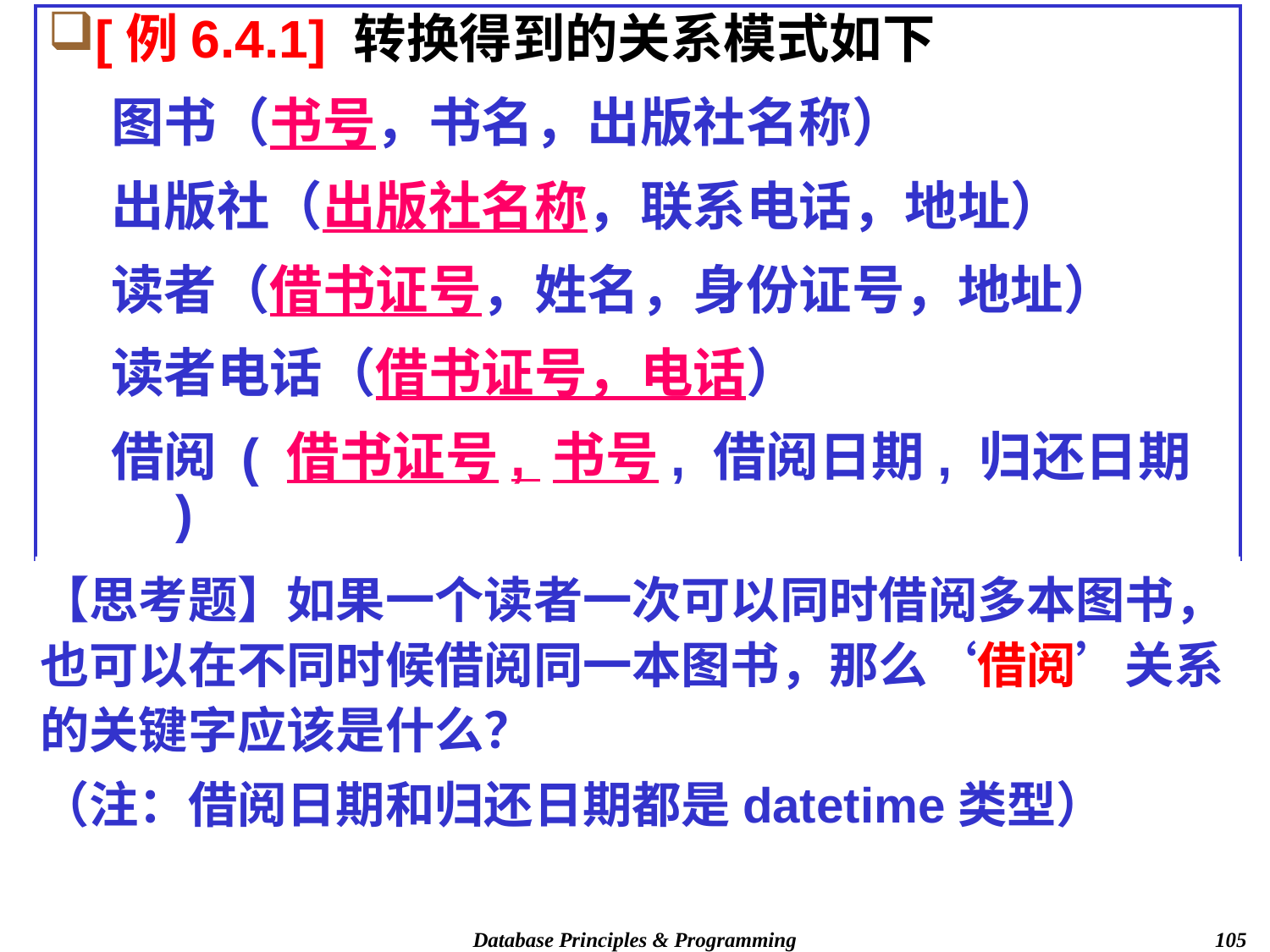

# [例6.4.1] 转换得到的关系模式如下
图书（书号，书名，出版社名称）
出版社（出版社名称，联系电话，地址）
读者（借书证号，姓名，身份证号，地址）
读者电话（借书证号，电话）
借阅 ( 借书证号, 书号, 借阅日期, 归还日期 )
【思考题】如果一个读者一次可以同时借阅多本图书，也可以在不同时候借阅同一本图书，那么‘借阅’关系的关键字应该是什么？
（注：借阅日期和归还日期都是datetime类型）

Database Principles & Programming
105